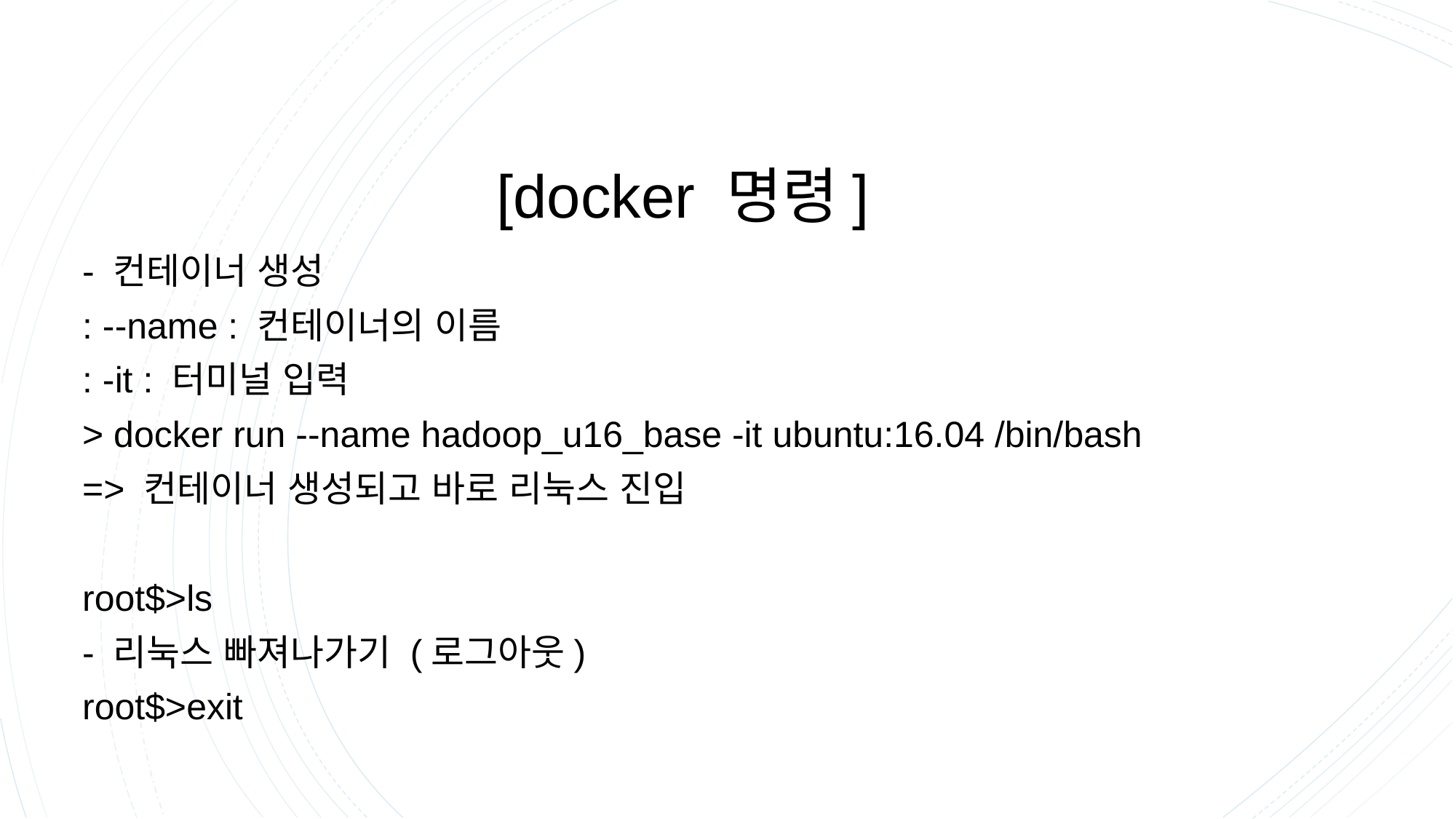

# [docker 명령]
- 컨테이너 생성
: --name : 컨테이너의 이름
: -it : 터미널 입력
> docker run --name hadoop_u16_base -it ubuntu:16.04 /bin/bash
=> 컨테이너 생성되고 바로 리눅스 진입

root$>ls
- 리눅스 빠져나가기 (로그아웃)
root$>exit